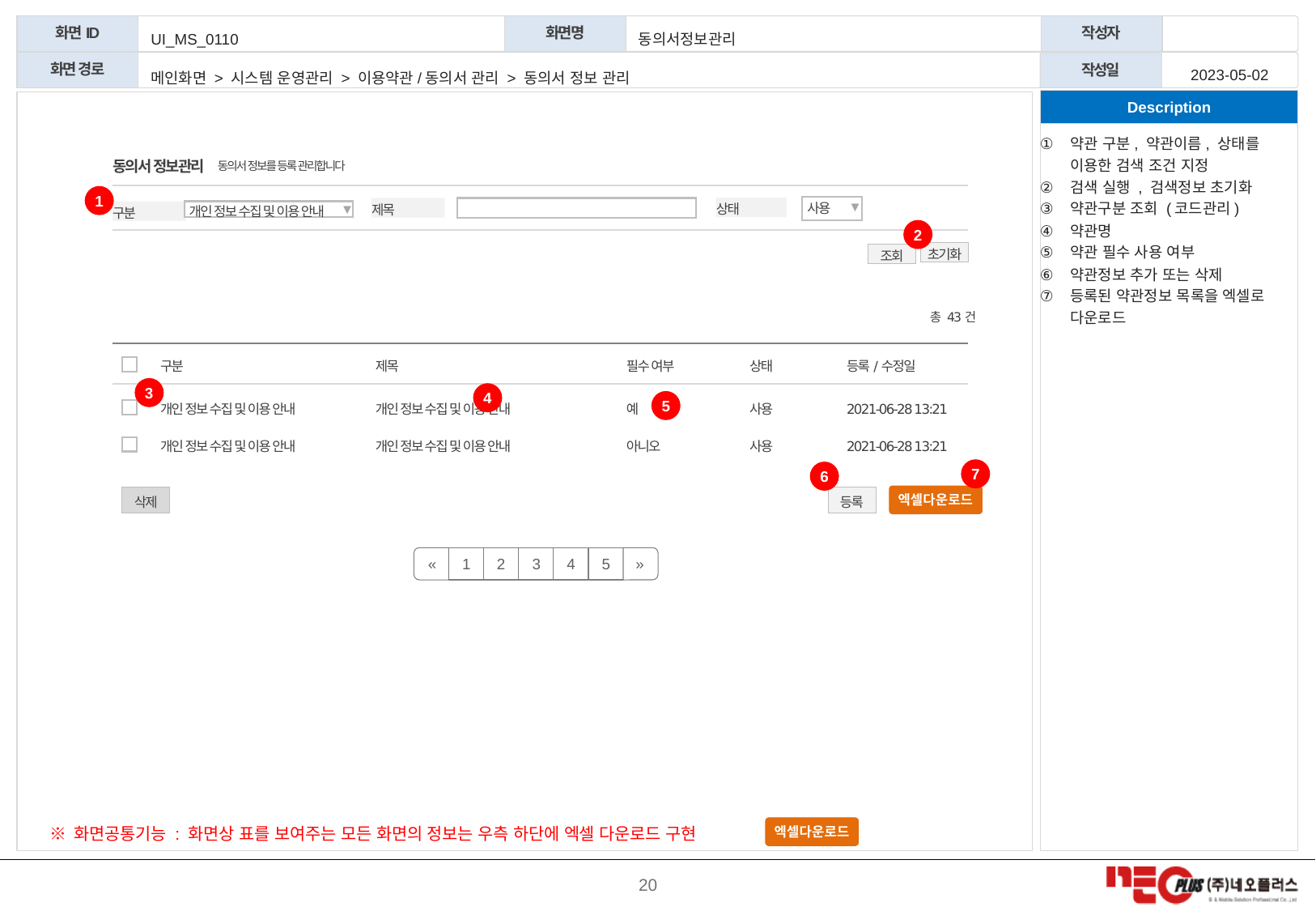

UI_MS_0110
동의서정보관리

2023-05-02
메인화면 > 시스템 운영관리 > 이용약관/동의서 관리 > 동의서 정보 관리

약관 구분, 약관이름, 상태를 이용한 검색 조건 지정
검색 실행 , 검색정보 초기화
약관구분 조회 (코드관리)
약관명
약관 필수 사용 여부
약관정보 추가 또는 삭제
등록된 약관정보 목록을 엑셀로 다운로드
동의서 정보관리
동의서 정보를 등록 관리합니다
사용
▼
상태
제목

▼
개인 정보 수집 및 이용 안내
구분
초기화
조회
1
2
총 43건
구분
제목
필수 여부
상태
등록/수정일

3
4
5
개인 정보 수집 및 이용 안내
개인 정보 수집 및 이용 안내
예
사용
2021-06-28 13:21

개인 정보 수집 및 이용 안내
개인 정보 수집 및 이용 안내
아니오
사용
2021-06-28 13:21

7
6
엑셀다운로드
삭제
등록
1
2
3
4
5
«
»
※ 화면공통기능 : 화면상 표를 보여주는 모든 화면의 정보는 우측 하단에 엑셀 다운로드 구현
엑셀다운로드